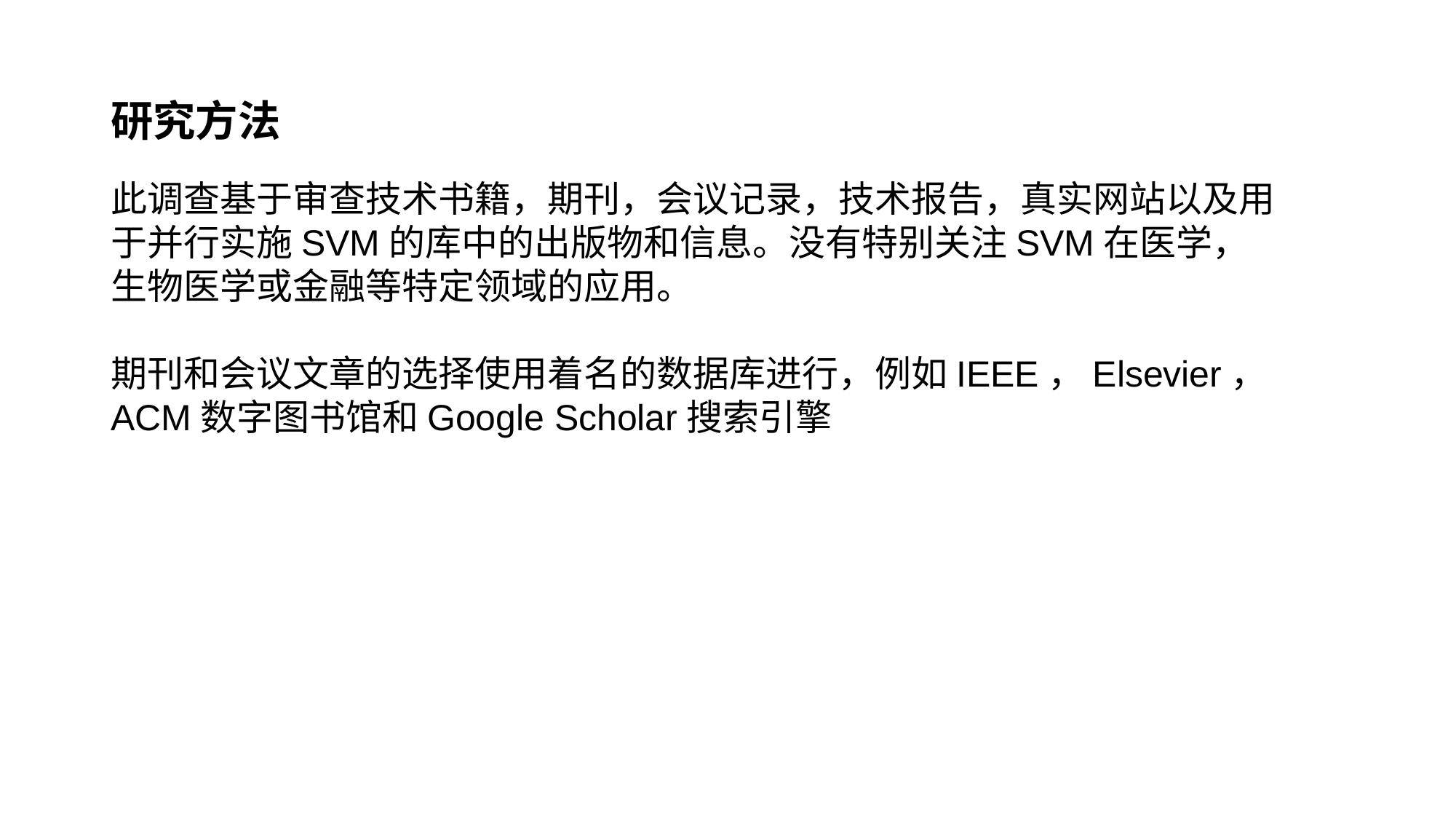

# 研究方法
此调查基于审查技术书籍，期刊，会议记录，技术报告，真实网站以及用于并行实施SVM的库中的出版物和信息。没有特别关注SVM在医学，生物医学或金融等特定领域的应用。

期刊和会议文章的选择使用着名的数据库进行，例如IEEE，Elsevier，ACM数字图书馆和Google Scholar搜索引擎